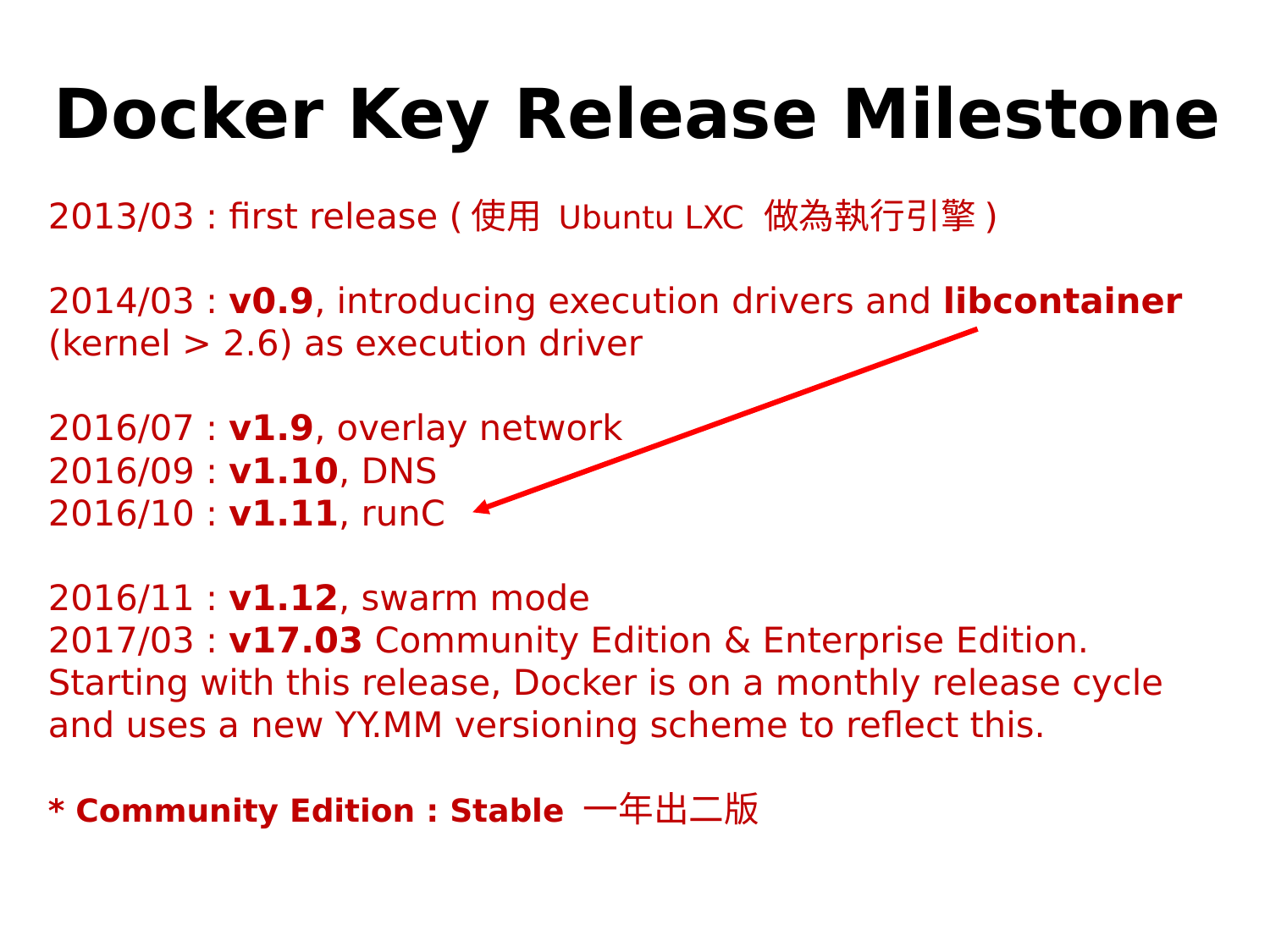

# Docker Key Release Milestone
2013/03 : first release (使用 Ubuntu LXC 做為執行引擎)

2014/03 : v0.9, introducing execution drivers and libcontainer (kernel > 2.6) as execution driver

2016/07 : v1.9, overlay network
2016/09 : v1.10, DNS
2016/10 : v1.11, runC

2016/11 : v1.12, swarm mode
2017/03 : v17.03 Community Edition & Enterprise Edition. Starting with this release, Docker is on a monthly release cycle and uses a new YY.MM versioning scheme to reflect this.

* Community Edition : Stable 一年出二版